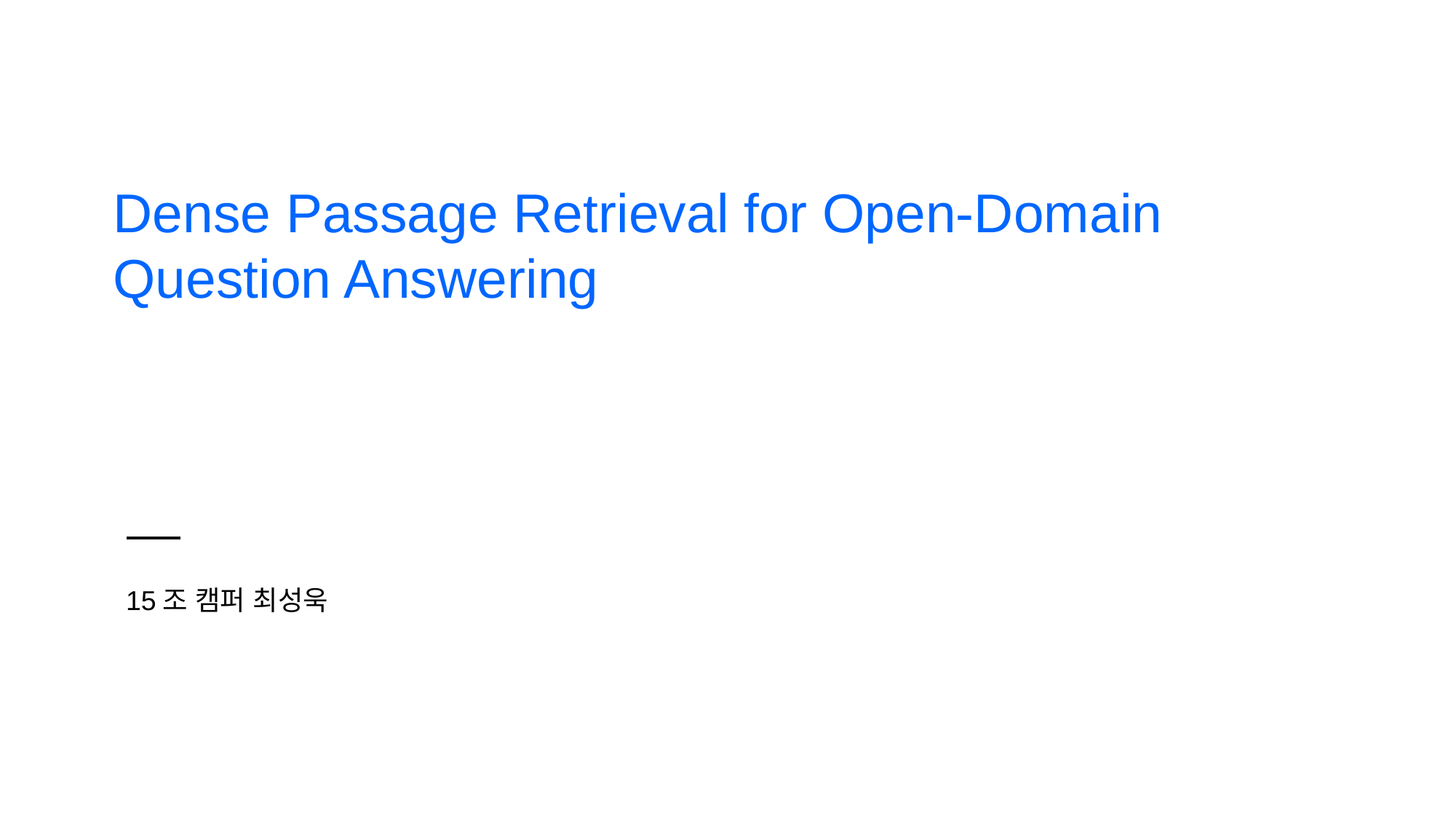

Dense Passage Retrieval for Open-Domain Question Answering
15조 캠퍼 최성욱